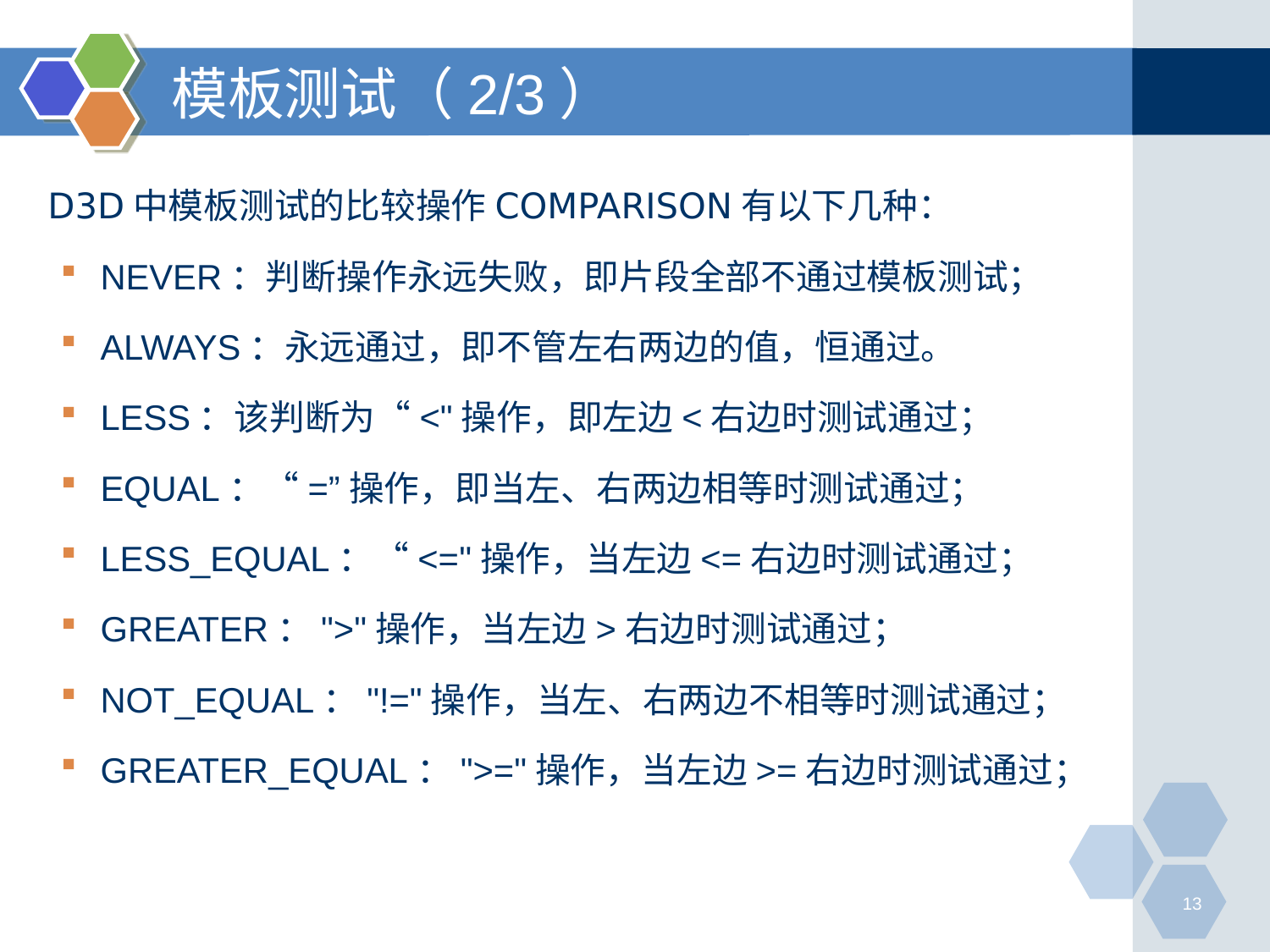

# 模板测试（2/3）
D3D中模板测试的比较操作COMPARISON有以下几种：
NEVER：判断操作永远失败，即片段全部不通过模板测试；
ALWAYS：永远通过，即不管左右两边的值，恒通过。
LESS：该判断为“<"操作，即左边<右边时测试通过；
EQUAL：“=”操作，即当左、右两边相等时测试通过；
LESS_EQUAL：“<="操作，当左边<=右边时测试通过；
GREATER：">"操作，当左边>右边时测试通过；
NOT_EQUAL："!="操作，当左、右两边不相等时测试通过；
GREATER_EQUAL：">="操作，当左边>=右边时测试通过；

13